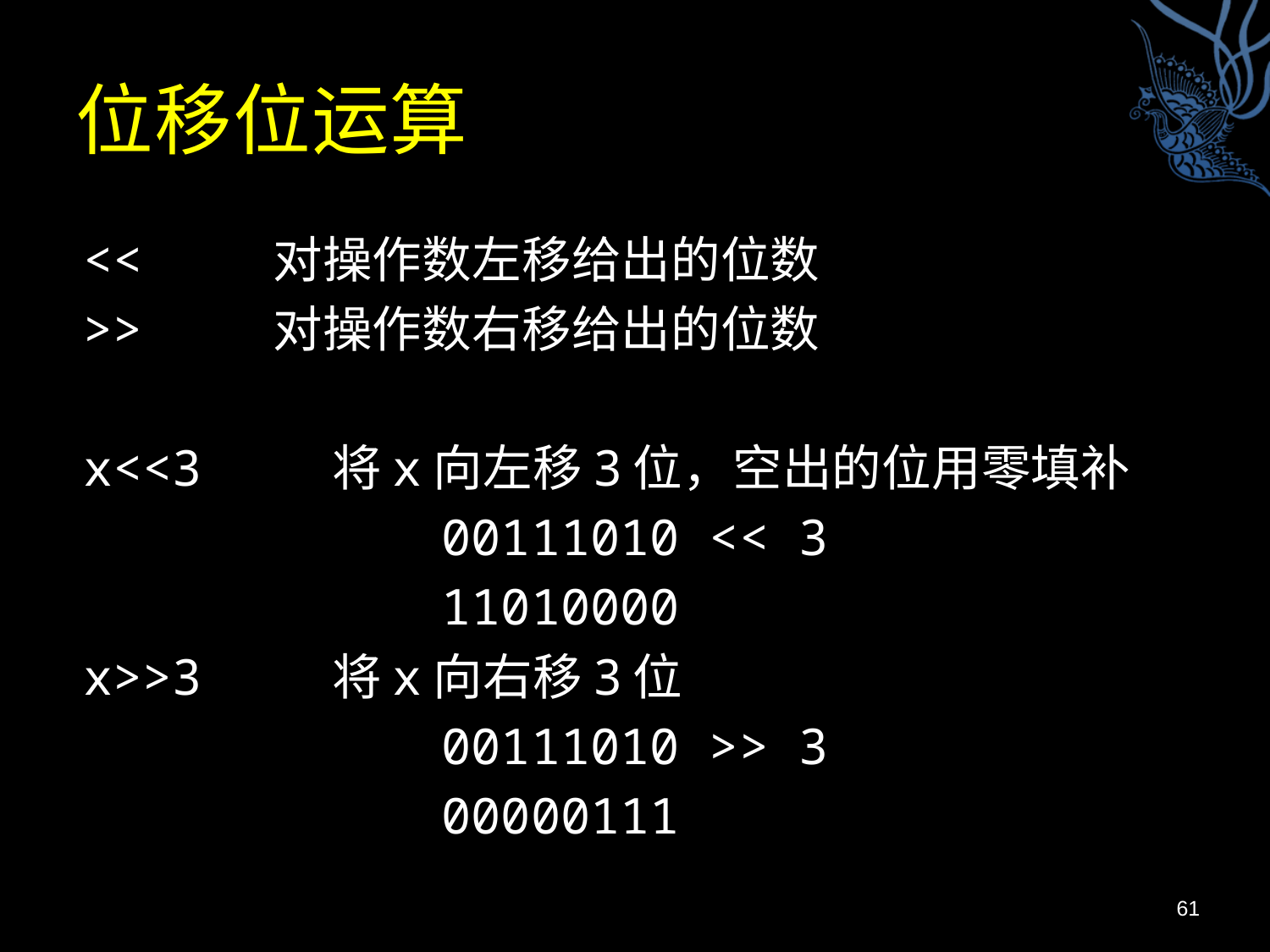

# 位移位运算
<<    对操作数左移给出的位数
>>    对操作数右移给出的位数

x<<3    将x向左移3位，空出的位用零填补
            00111010 << 3
            11010000
x>>3    将x向右移3位
            00111010 >> 3
            00000111
61